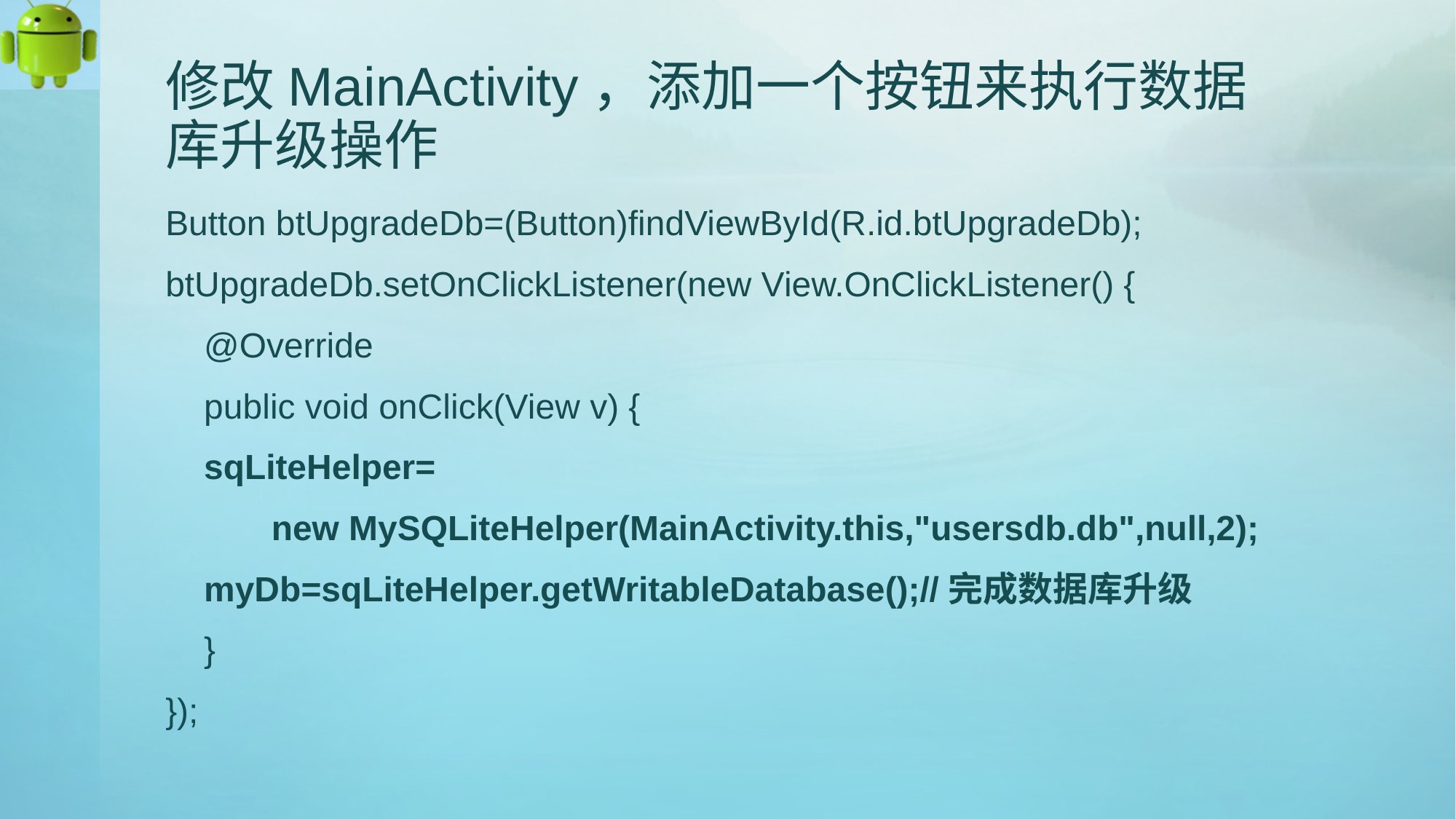

# 修改MainActivity，添加一个按钮来执行数据库升级操作
Button btUpgradeDb=(Button)findViewById(R.id.btUpgradeDb);
btUpgradeDb.setOnClickListener(new View.OnClickListener() {
    @Override
    public void onClick(View v) {
    sqLiteHelper=
           new MySQLiteHelper(MainActivity.this,"usersdb.db",null,2);
    myDb=sqLiteHelper.getWritableDatabase();//完成数据库升级
    }
});